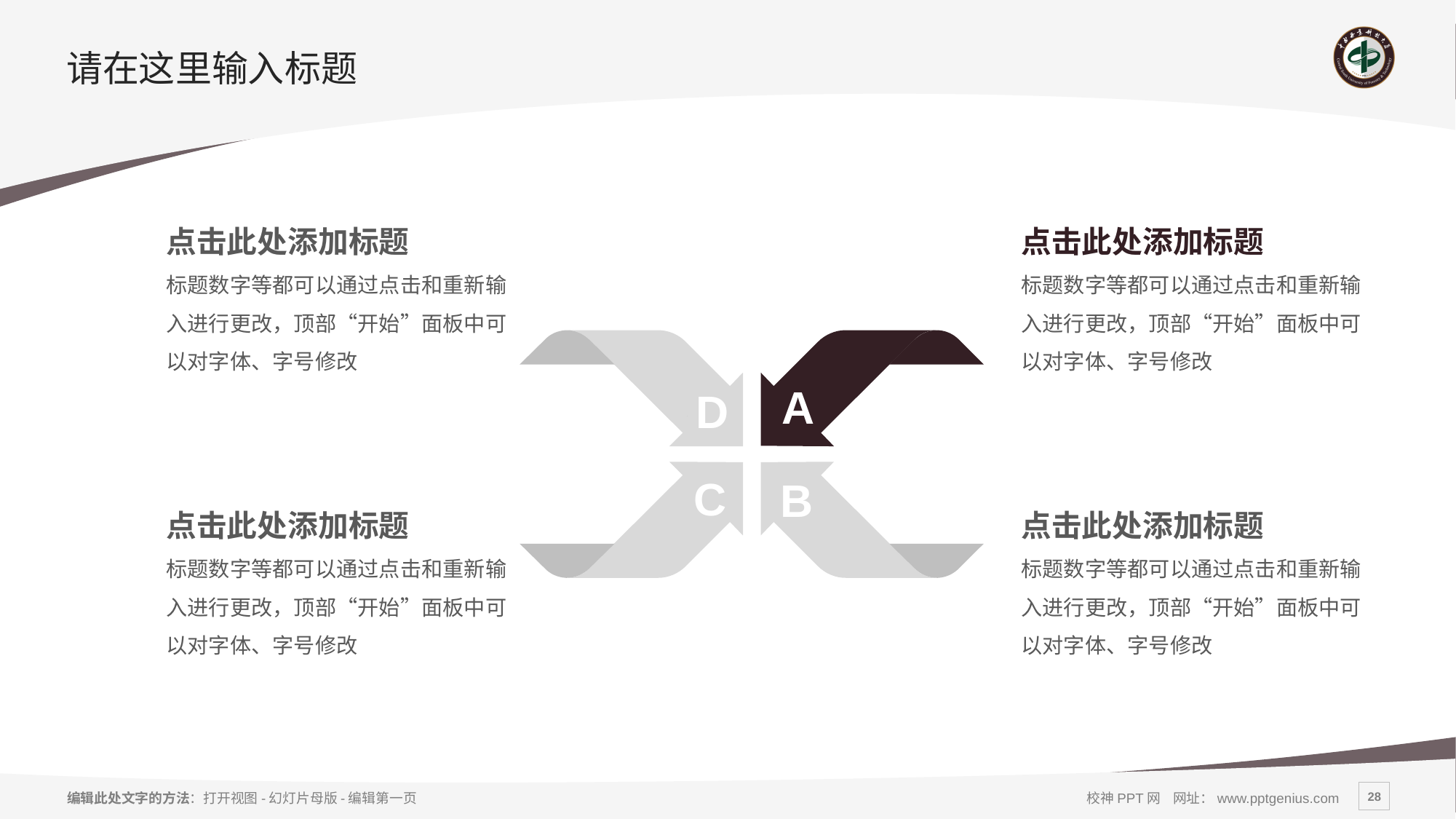

# 请在这里输入标题
点击此处添加标题
标题数字等都可以通过点击和重新输入进行更改，顶部“开始”面板中可以对字体、字号修改
点击此处添加标题
标题数字等都可以通过点击和重新输入进行更改，顶部“开始”面板中可以对字体、字号修改

D

A

C

B

点击此处添加标题
标题数字等都可以通过点击和重新输入进行更改，顶部“开始”面板中可以对字体、字号修改
点击此处添加标题
标题数字等都可以通过点击和重新输入进行更改，顶部“开始”面板中可以对字体、字号修改